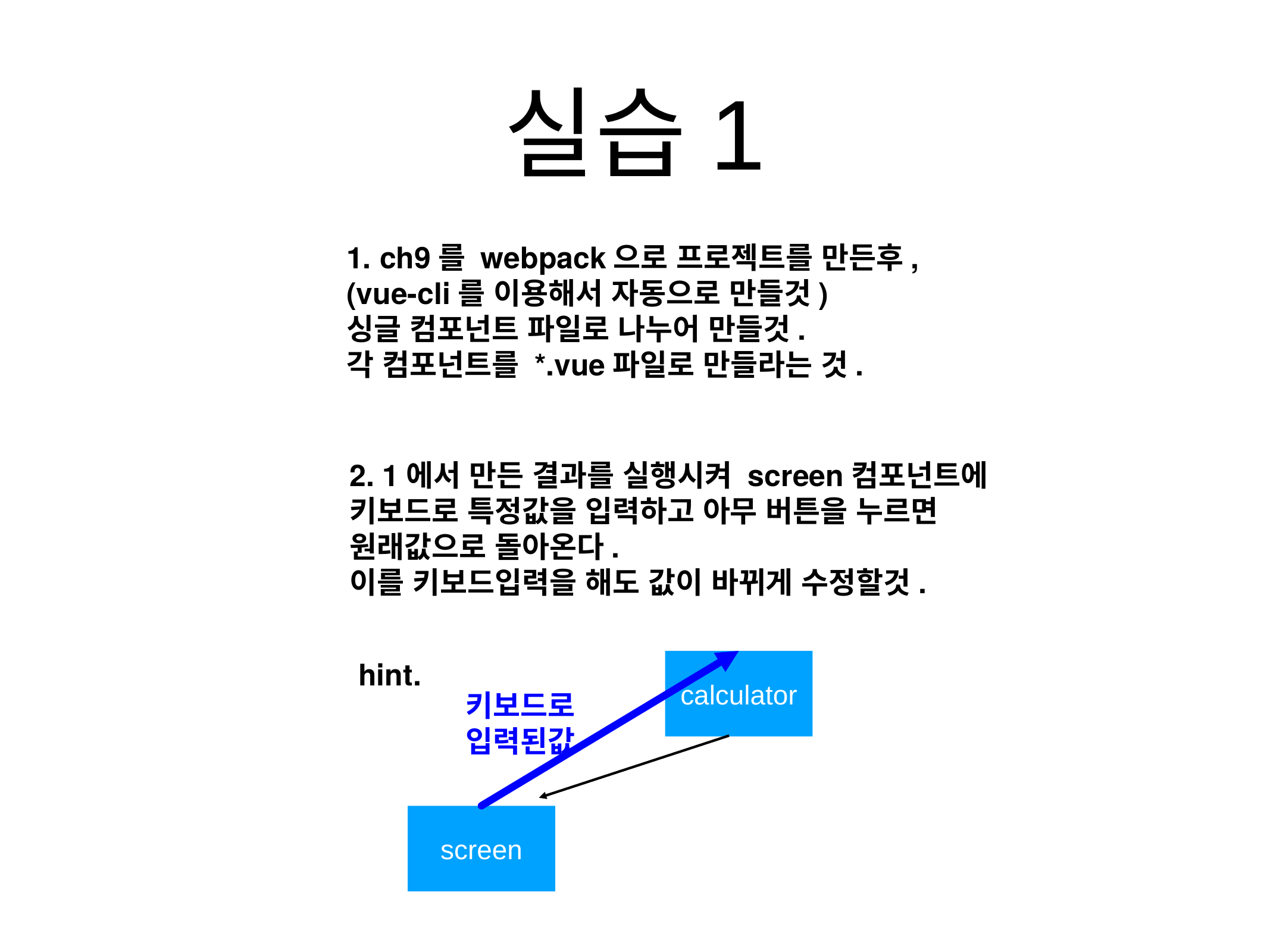

# 실습1
1. ch9를 webpack으로 프로젝트를 만든후,
(vue-cli를 이용해서 자동으로 만들것)
싱글 컴포넌트 파일로 나누어 만들것.
각 컴포넌트를 *.vue파일로 만들라는 것.
2. 1에서 만든 결과를 실행시켜 screen컴포넌트에
키보드로 특정값을 입력하고 아무 버튼을 누르면 원래값으로 돌아온다.
이를 키보드입력을 해도 값이 바뀌게 수정할것.
calculator
hint.
키보드로
입력된값

screen